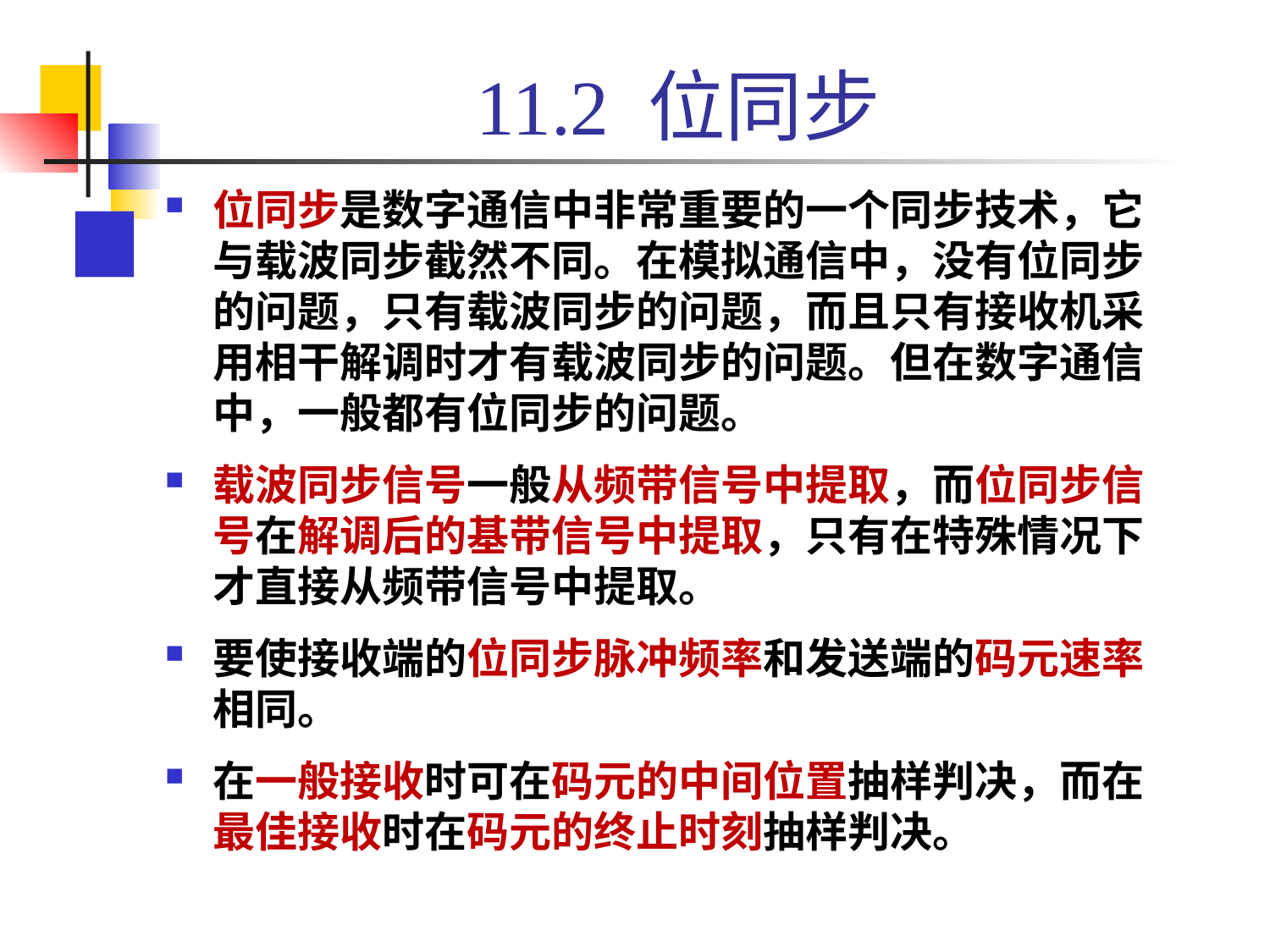

11.2 位同步
位同步是数字通信中非常重要的一个同步技术，它与载波同步截然不同。在模拟通信中，没有位同步的问题，只有载波同步的问题，而且只有接收机采用相干解调时才有载波同步的问题。但在数字通信中，一般都有位同步的问题。
载波同步信号一般从频带信号中提取，而位同步信号在解调后的基带信号中提取，只有在特殊情况下才直接从频带信号中提取。
要使接收端的位同步脉冲频率和发送端的码元速率相同。
在一般接收时可在码元的中间位置抽样判决，而在最佳接收时在码元的终止时刻抽样判决。